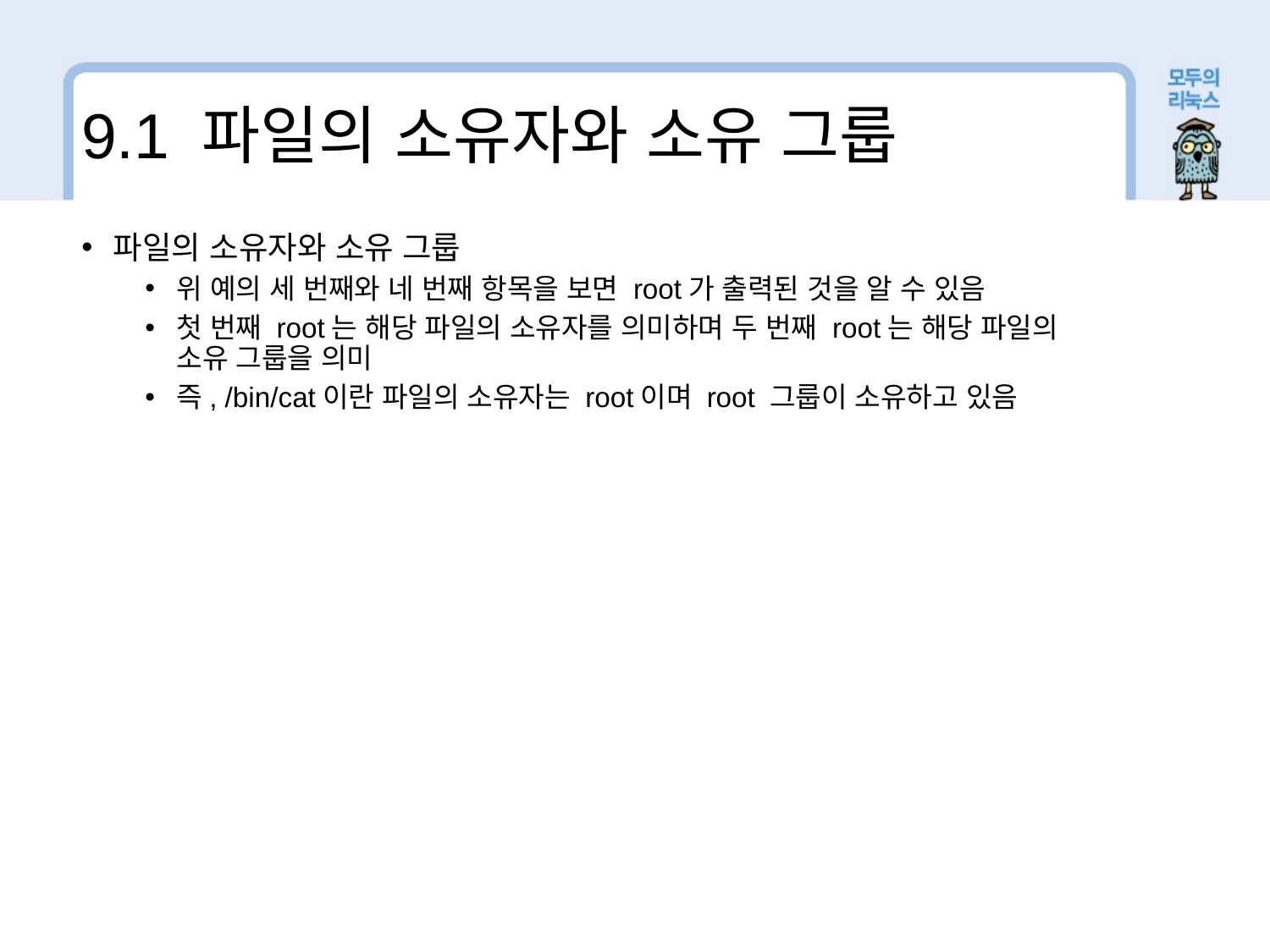

9.1 파일의 소유자와 소유 그룹
파일의 소유자와 소유 그룹
위 예의 세 번째와 네 번째 항목을 보면 root가 출력된 것을 알 수 있음
첫 번째 root는 해당 파일의 소유자를 의미하며 두 번째 root는 해당 파일의 소유 그룹을 의미
즉, /bin/cat이란 파일의 소유자는 root이며 root 그룹이 소유하고 있음